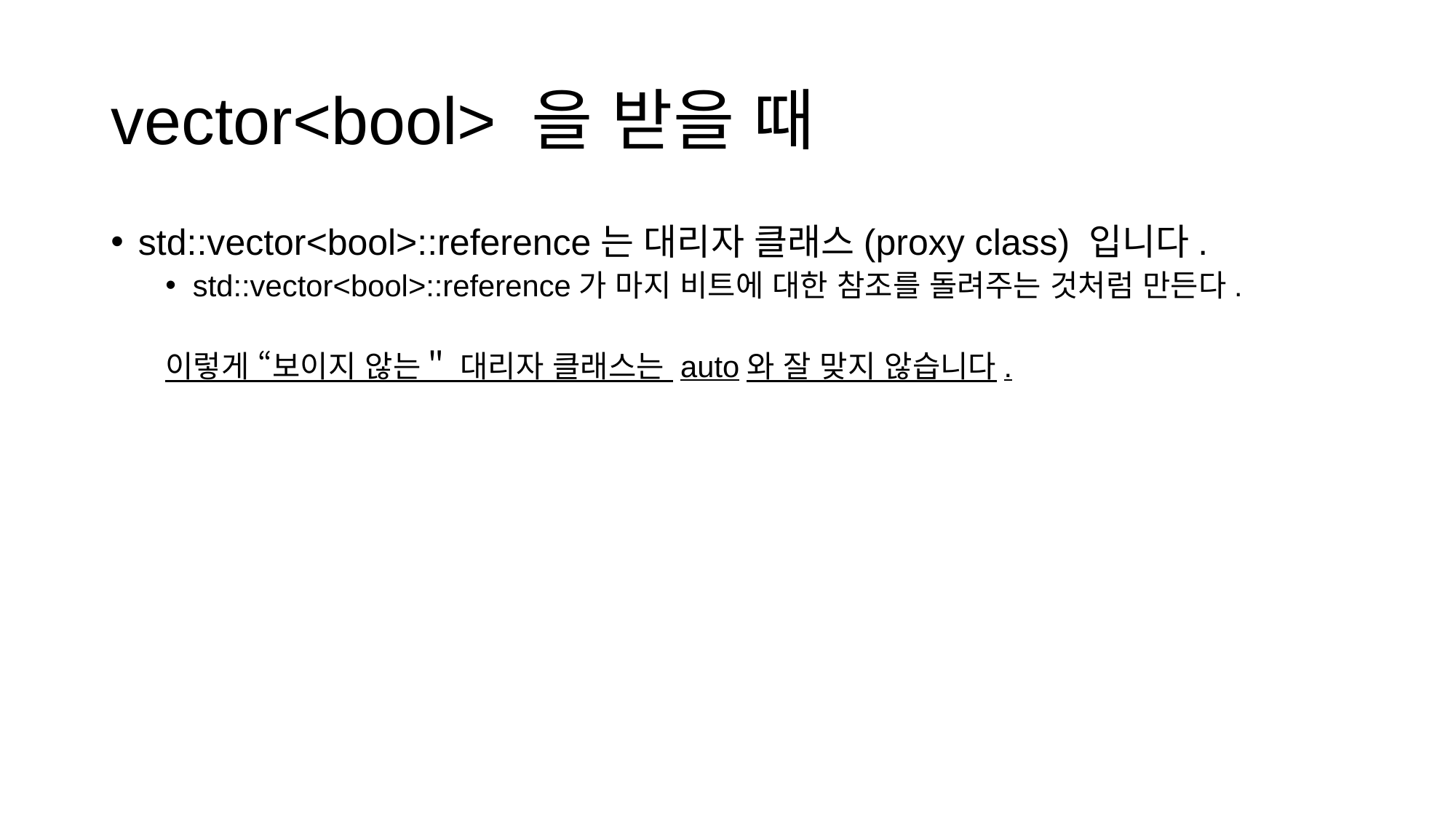

# vector<bool> 을 받을 때
std::vector<bool>::reference는 대리자 클래스(proxy class) 입니다.
std::vector<bool>::reference가 마지 비트에 대한 참조를 돌려주는 것처럼 만든다.

이렇게 “보이지 않는＂ 대리자 클래스는 auto와 잘 맞지 않습니다.